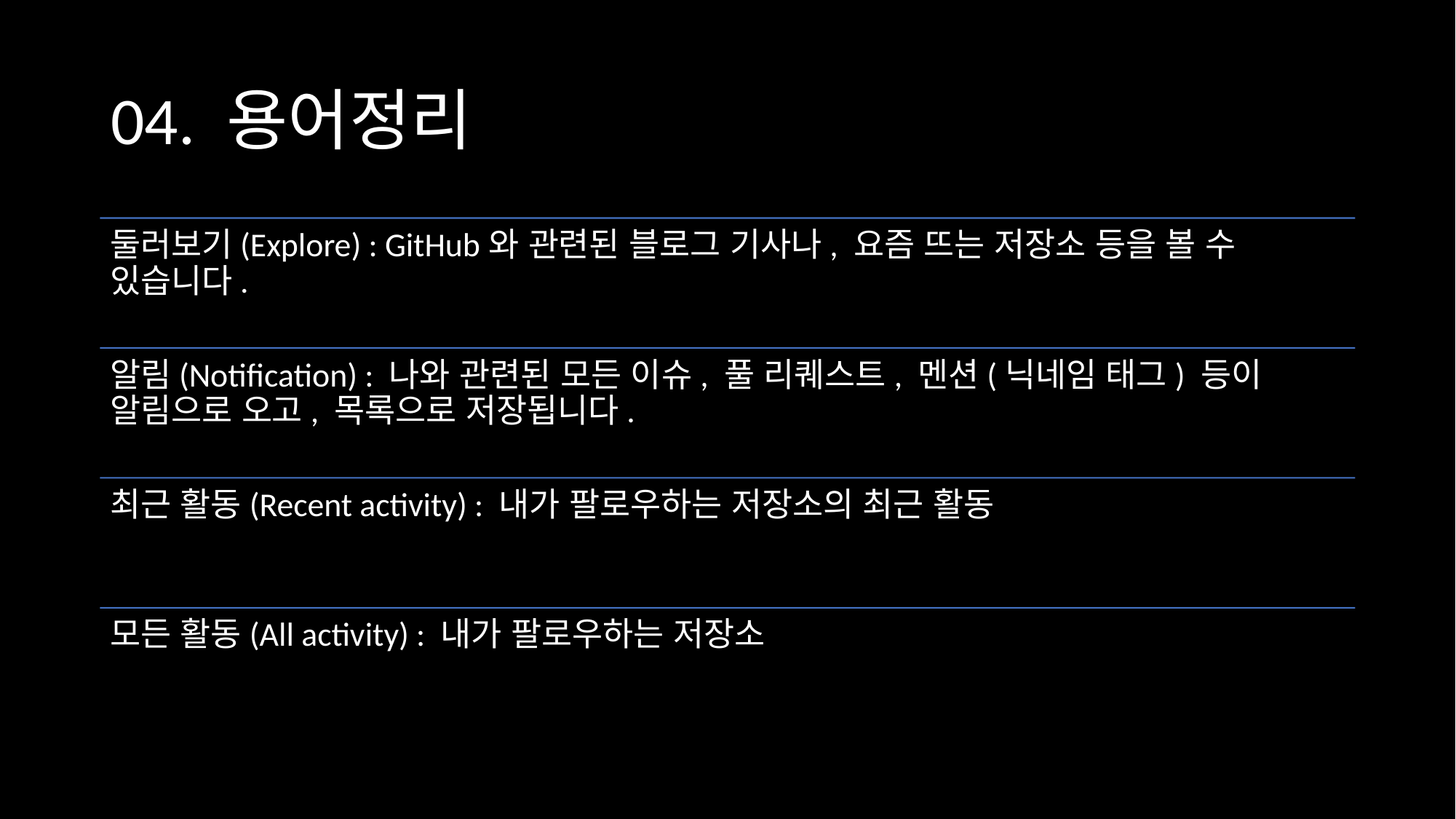

# 04. 용어정리
둘러보기(Explore) : GitHub와 관련된 블로그 기사나, 요즘 뜨는 저장소 등을 볼 수 있습니다.
알림(Notification) : 나와 관련된 모든 이슈, 풀 리퀘스트, 멘션(닉네임 태그) 등이 알림으로 오고, 목록으로 저장됩니다.
최근 활동(Recent activity) : 내가 팔로우하는 저장소의 최근 활동
모든 활동(All activity) : 내가 팔로우하는 저장소